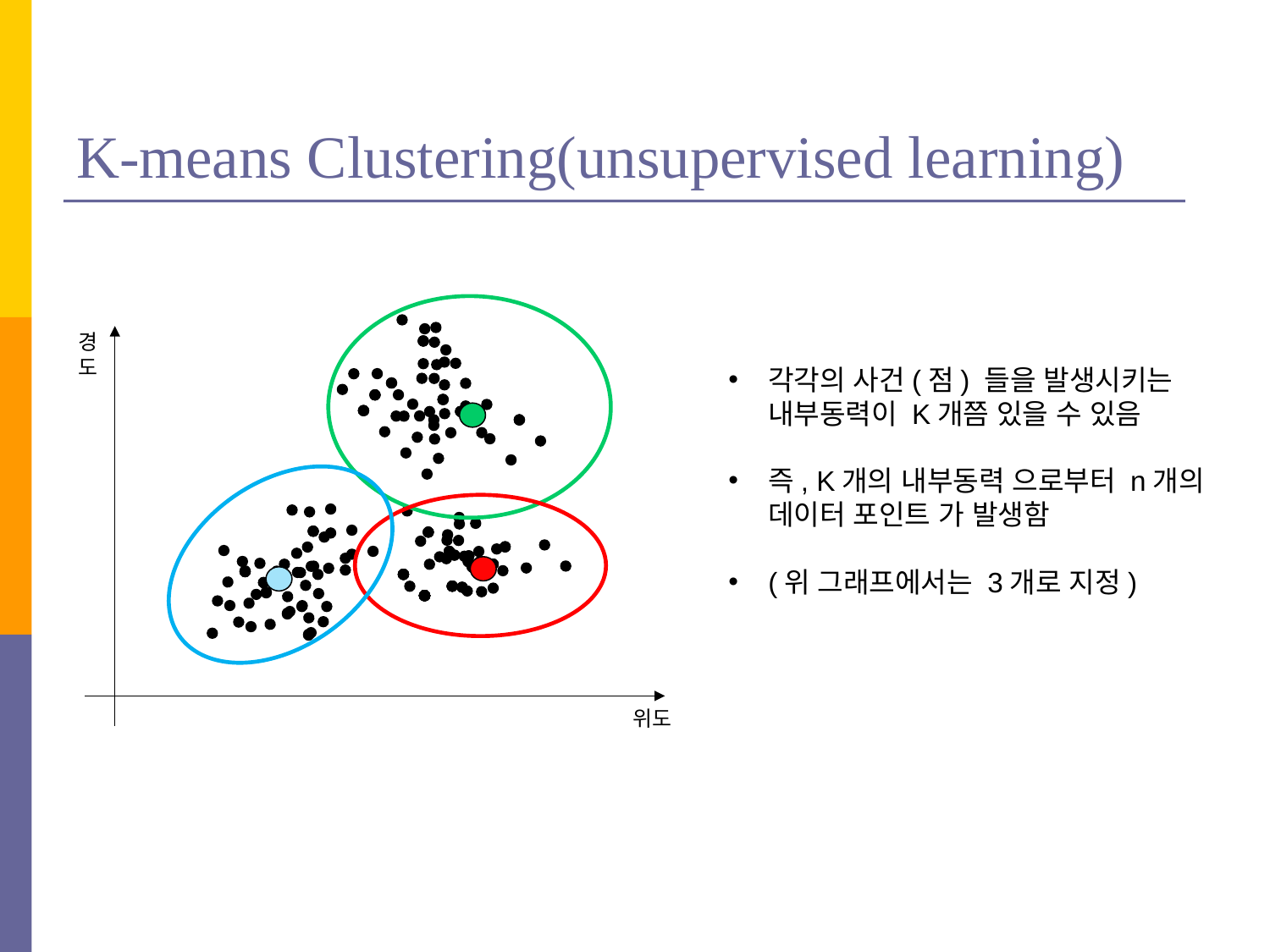

# K-means Clustering(unsupervised learning)

각각의 사건(점) 들을 발생시키는 내부동력이 K개쯤 있을 수 있음

즉, K개의 내부동력 으로부터 n개의 데이터 포인트 가 발생함

(위 그래프에서는 3개로 지정)

경
도

위도